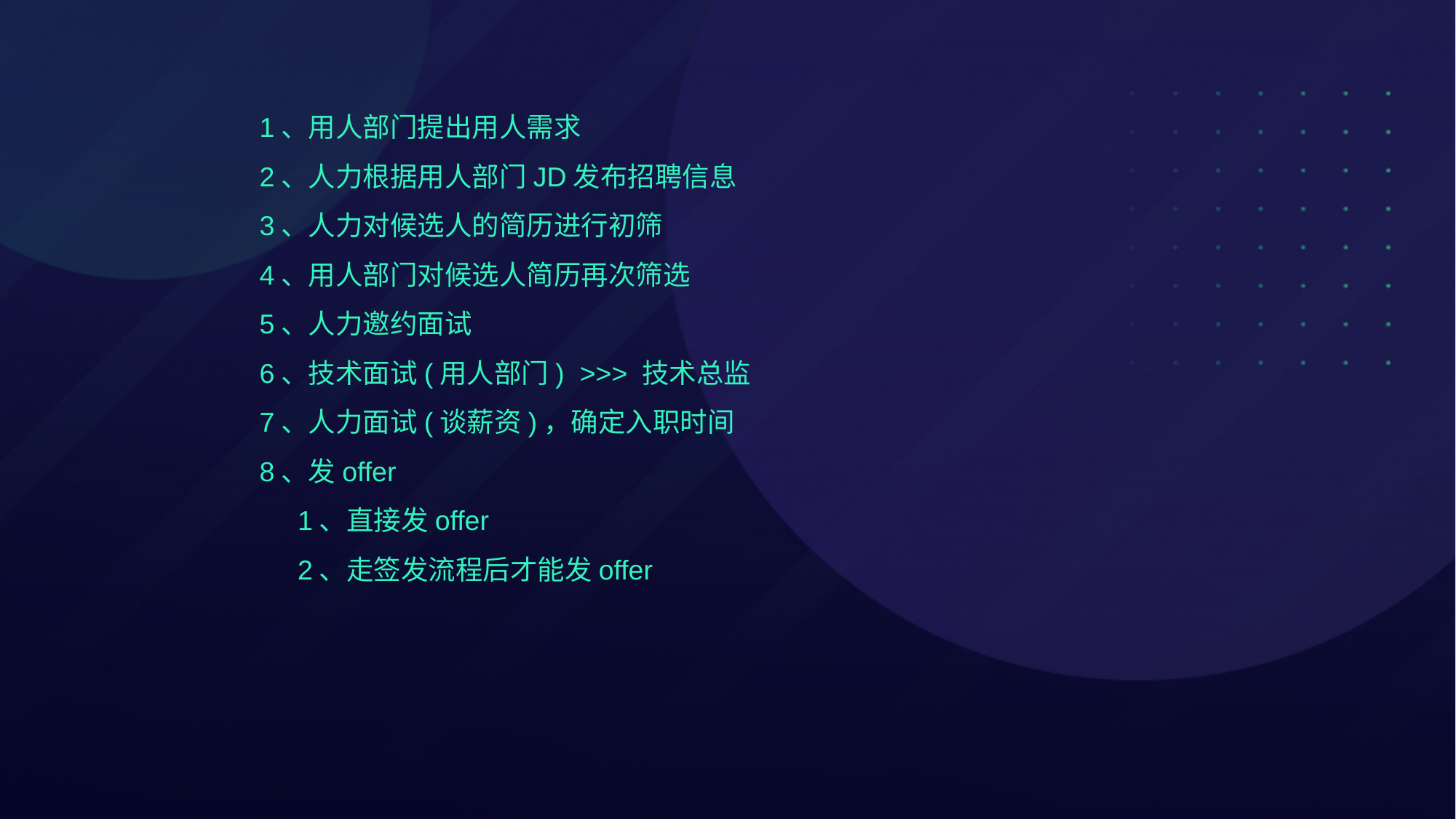

1、用人部门提出用人需求
2、人力根据用人部门JD发布招聘信息
3、人力对候选人的简历进行初筛
4、用人部门对候选人简历再次筛选
5、人力邀约面试
6、技术面试(用人部门)  >>> 技术总监
7、人力面试(谈薪资)，确定入职时间
8、发offer
     1、直接发offer
     2、走签发流程后才能发offer